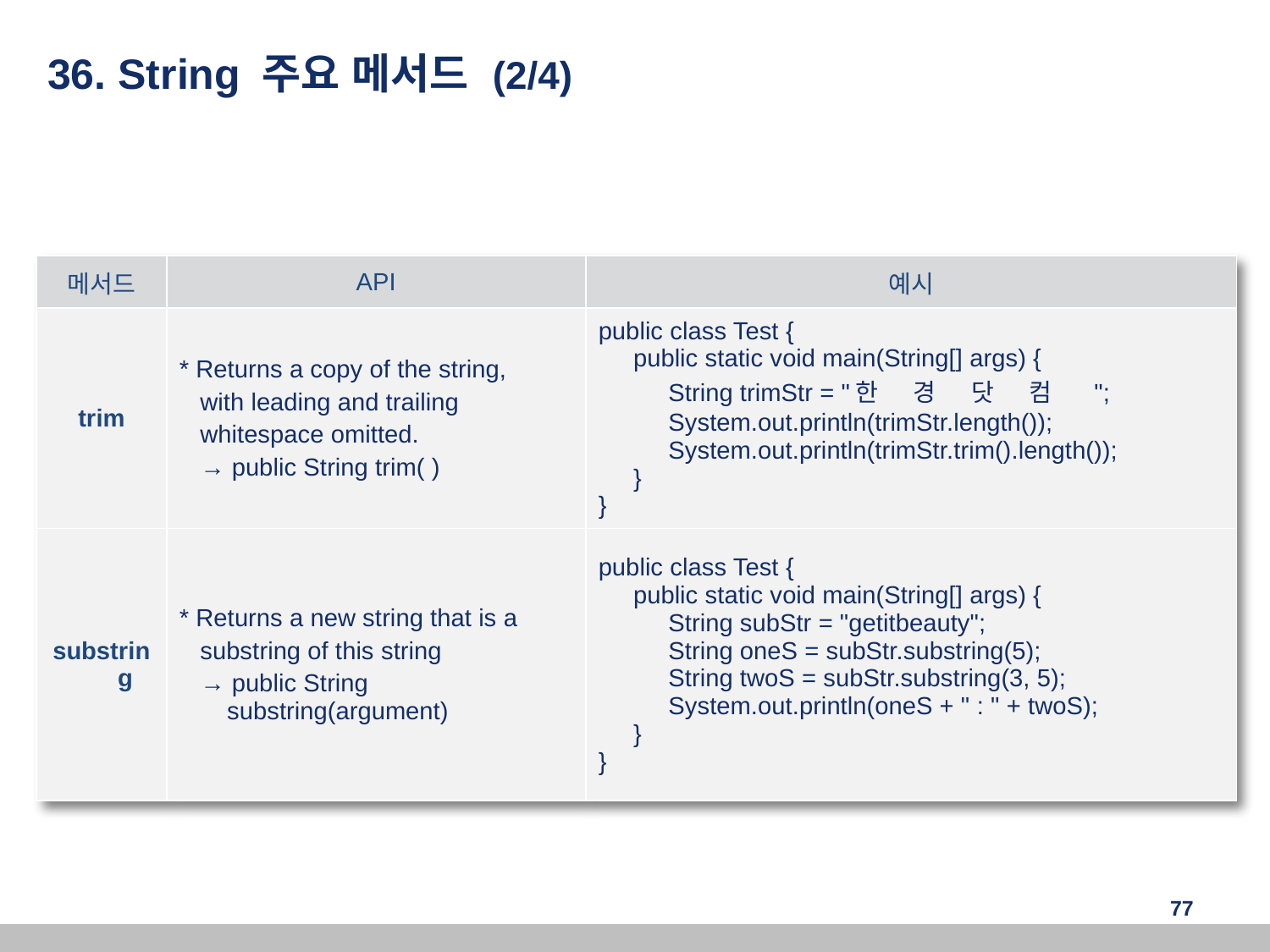

36. String 주요 메서드 (2/4)

| 메서드 | API | 예시 |
| --- | --- | --- |
| trim | \* Returns a copy of the string, with leading and trailing whitespace omitted. → public String trim( ) | public class Test { public static void main(String[] args) { String trimStr = "한 경 닷 컴 "; System.out.println(trimStr.length()); System.out.println(trimStr.trim().length()); } } |
| substring | \* Returns a new string that is a substring of this string → public String substring(argument) | public class Test { public static void main(String[] args) { String subStr = "getitbeauty"; String oneS = subStr.substring(5); String twoS = subStr.substring(3, 5); System.out.println(oneS + " : " + twoS); } } |
77